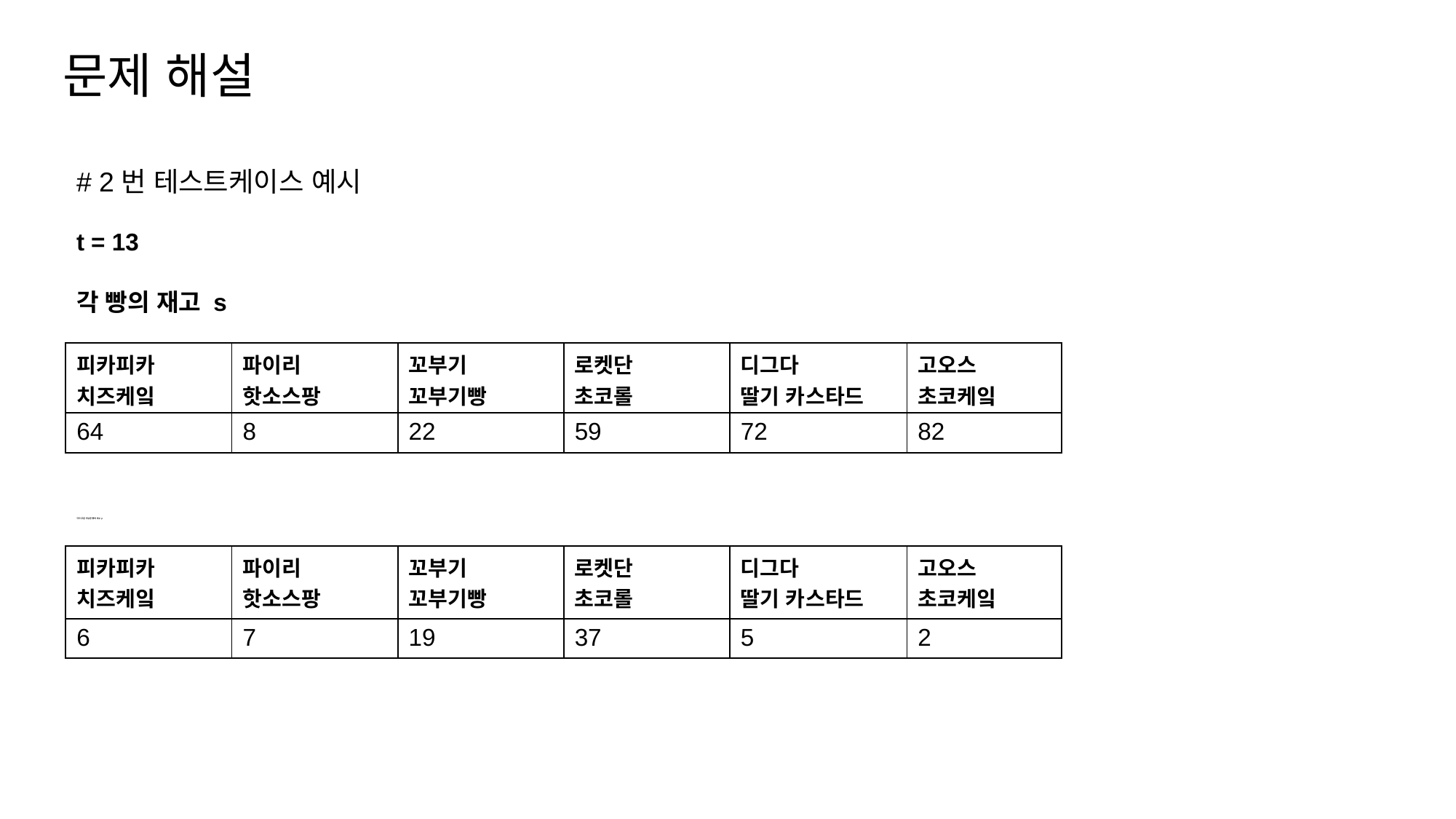

문제 해설
# 2번 테스트케이스 예시

t = 13
각 빵의 재고 s
| 피카피카 치즈케잌 | 파이리 핫소스팡 | 꼬부기 꼬부기빵 | 로켓단 초코롤 | 디그다 딸기 카스타드 | 고오스 초코케잌 |
| --- | --- | --- | --- | --- | --- |
| 64 | 8 | 22 | 59 | 72 | 82 |
# 각각 주문 가능한 빵의 개수 p
| 피카피카 치즈케잌 | 파이리 핫소스팡 | 꼬부기 꼬부기빵 | 로켓단 초코롤 | 디그다 딸기 카스타드 | 고오스 초코케잌 |
| --- | --- | --- | --- | --- | --- |
| 6 | 7 | 19 | 37 | 5 | 2 |